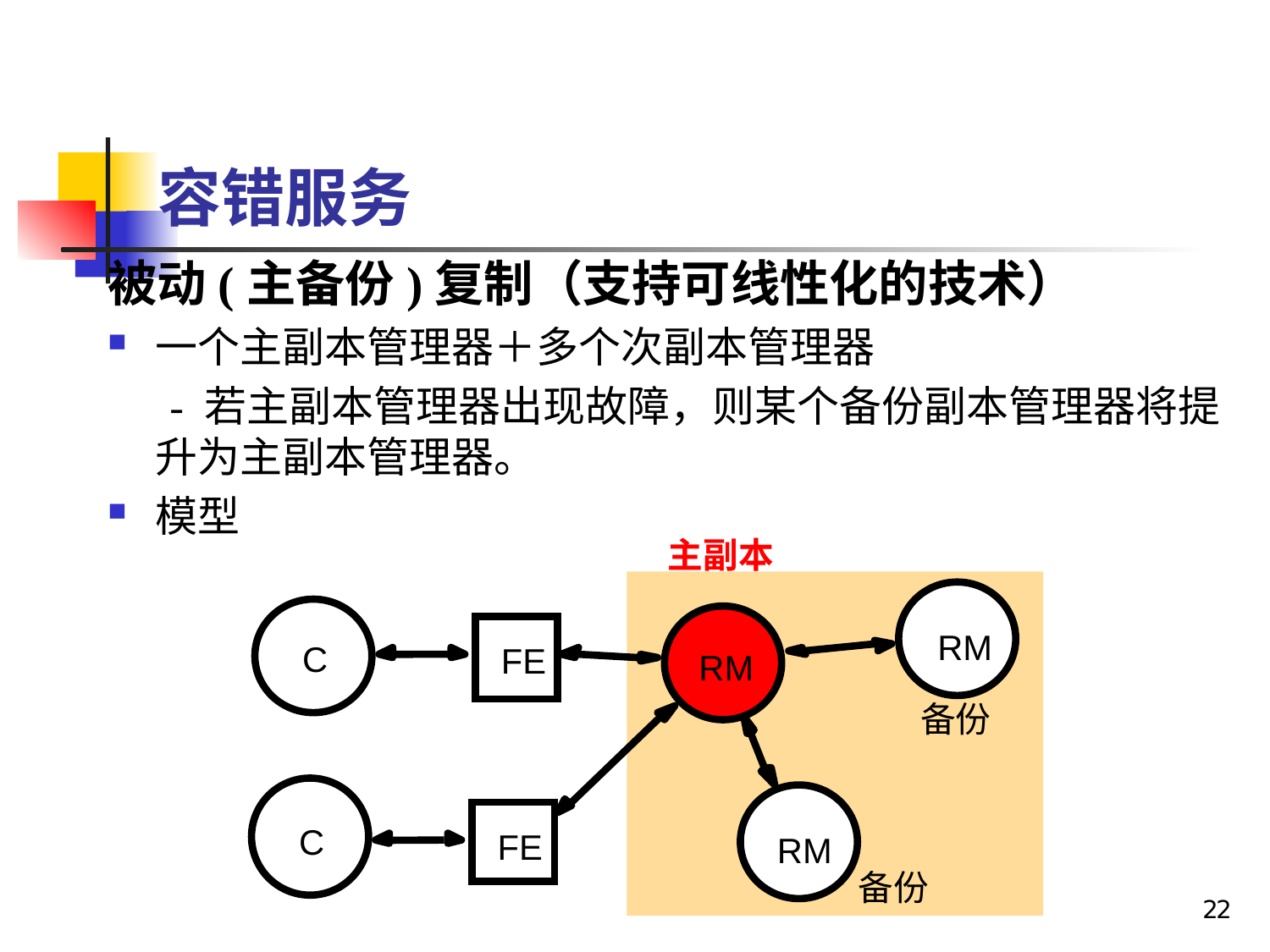

# 容错服务
被动(主备份)复制（支持可线性化的技术）
一个主副本管理器＋多个次副本管理器
　 - 若主副本管理器出现故障，则某个备份副本管理器将提升为主副本管理器。
模型

主副本

RM
C
FE

RM

备份

C
FE
RM

备份
22